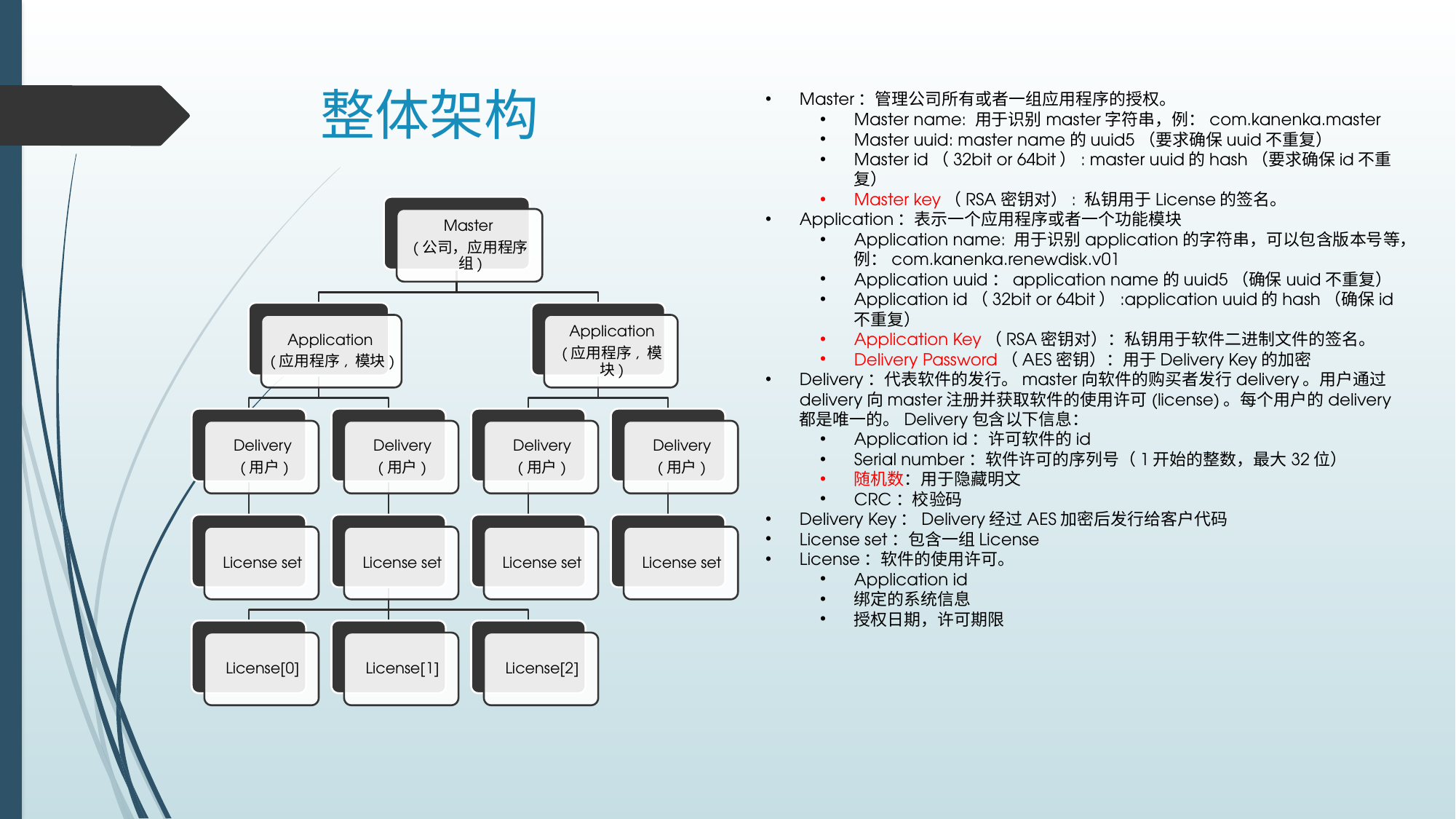

# 整体架构
Master：管理公司所有或者一组应用程序的授权。
Master name: 用于识别master字符串，例：com.kanenka.master
Master uuid: master name的uuid5（要求确保uuid不重复）
Master id（32bit or 64bit）: master uuid的hash（要求确保id不重复）
Master key（RSA密钥对）: 私钥用于License的签名。
Application：表示一个应用程序或者一个功能模块
Application name: 用于识别application的字符串，可以包含版本号等，例：com.kanenka.renewdisk.v01
Application uuid：application name的uuid5（确保uuid不重复）
Application id（32bit or 64bit）:application uuid的hash（确保id不重复）
Application Key（RSA密钥对）：私钥用于软件二进制文件的签名。
Delivery Password（AES密钥）：用于Delivery Key的加密
Delivery：代表软件的发行。master向软件的购买者发行delivery。用户通过delivery向master注册并获取软件的使用许可(license)。每个用户的delivery都是唯一的。Delivery包含以下信息：
Application id：许可软件的id
Serial number：软件许可的序列号（1开始的整数，最大32位）
随机数：用于隐藏明文
CRC：校验码
Delivery Key：Delivery经过AES加密后发行给客户代码
License set：包含一组License
License：软件的使用许可。
Application id
绑定的系统信息
授权日期，许可期限

Master
(公司，应用程序组)
Application
(应用程序, 模块)
Delivery
 (用户)
License set
Delivery
(用户)
License set
License[0]
License[1]
License[2]
Application
(应用程序, 模块)
Delivery
(用户)
License set
Delivery
(用户)
License set